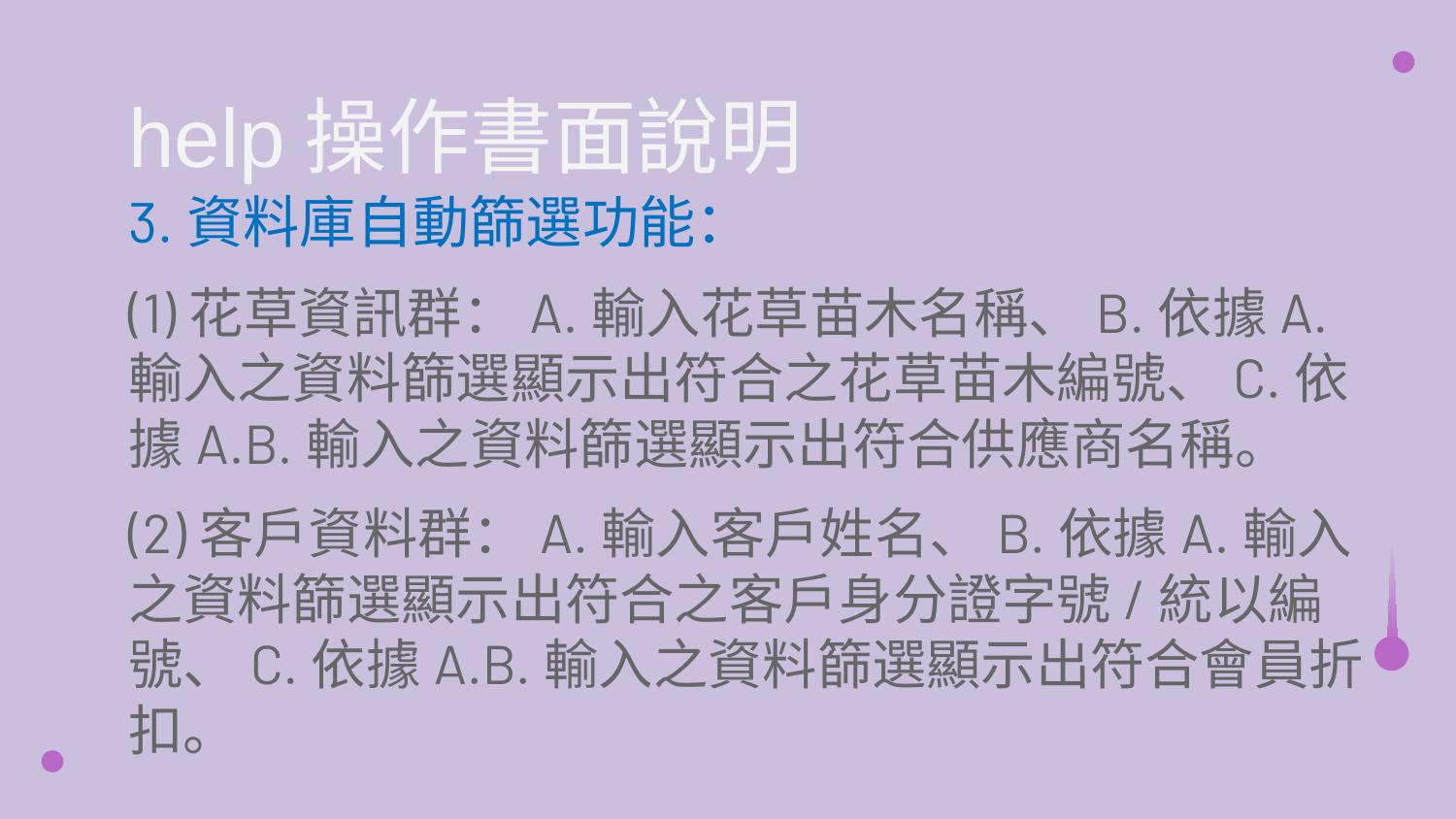

# help操作書面說明
3.資料庫自動篩選功能：
(1)花草資訊群：A.輸入花草苗木名稱、B.依據A.輸入之資料篩選顯示出符合之花草苗木編號、C.依據A.B.輸入之資料篩選顯示出符合供應商名稱。
(2)客戶資料群：A.輸入客戶姓名、B.依據A.輸入之資料篩選顯示出符合之客戶身分證字號/統以編號、C.依據A.B.輸入之資料篩選顯示出符合會員折扣。